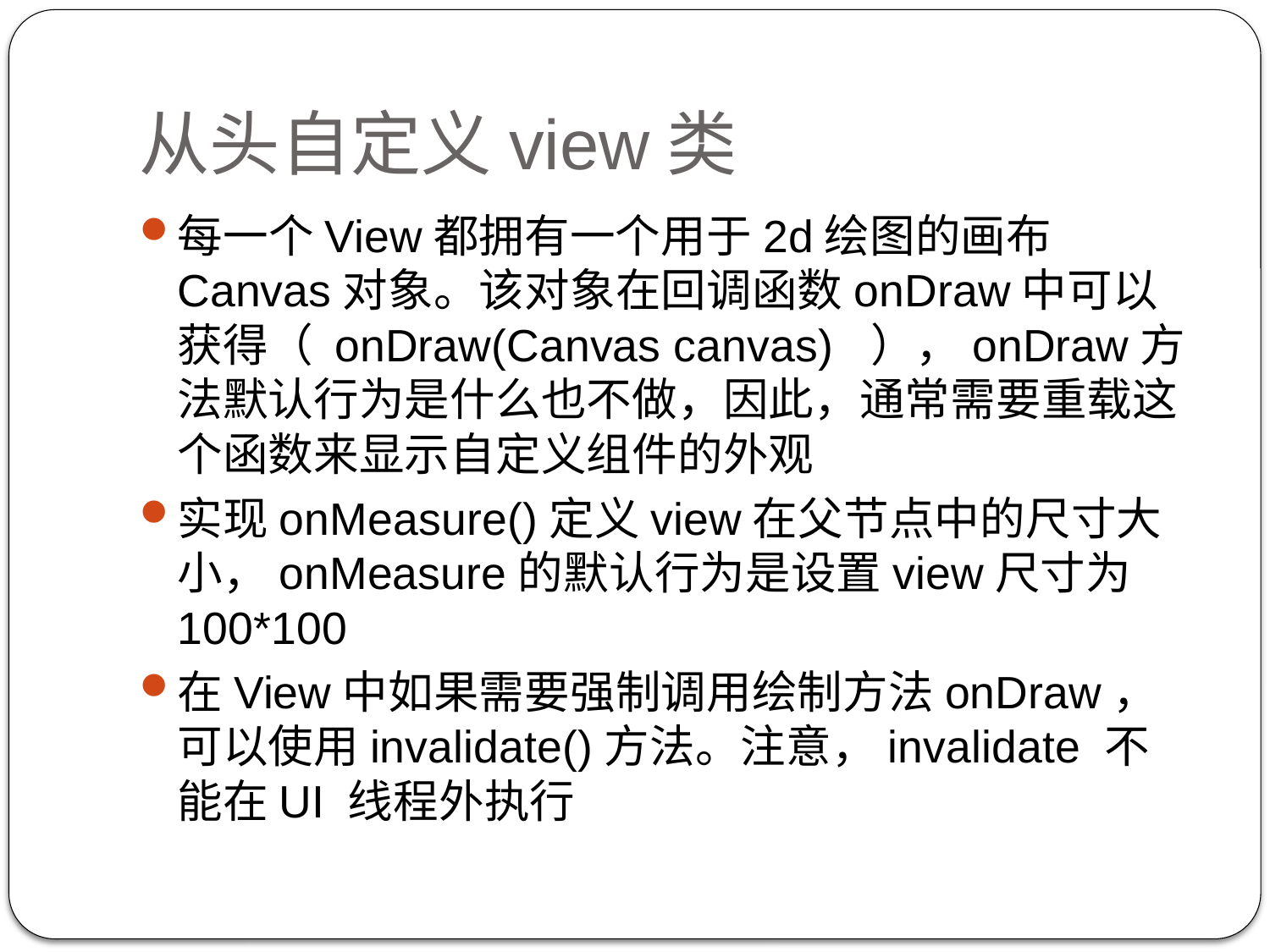

# 从头自定义view类
每一个View都拥有一个用于2d绘图的画布Canvas对象。该对象在回调函数onDraw中可以获得（ onDraw(Canvas canvas)  ），onDraw方法默认行为是什么也不做，因此，通常需要重载这个函数来显示自定义组件的外观
实现onMeasure()定义view在父节点中的尺寸大小，onMeasure的默认行为是设置view尺寸为100*100
在View中如果需要强制调用绘制方法onDraw，可以使用invalidate()方法。注意，invalidate 不能在UI 线程外执行